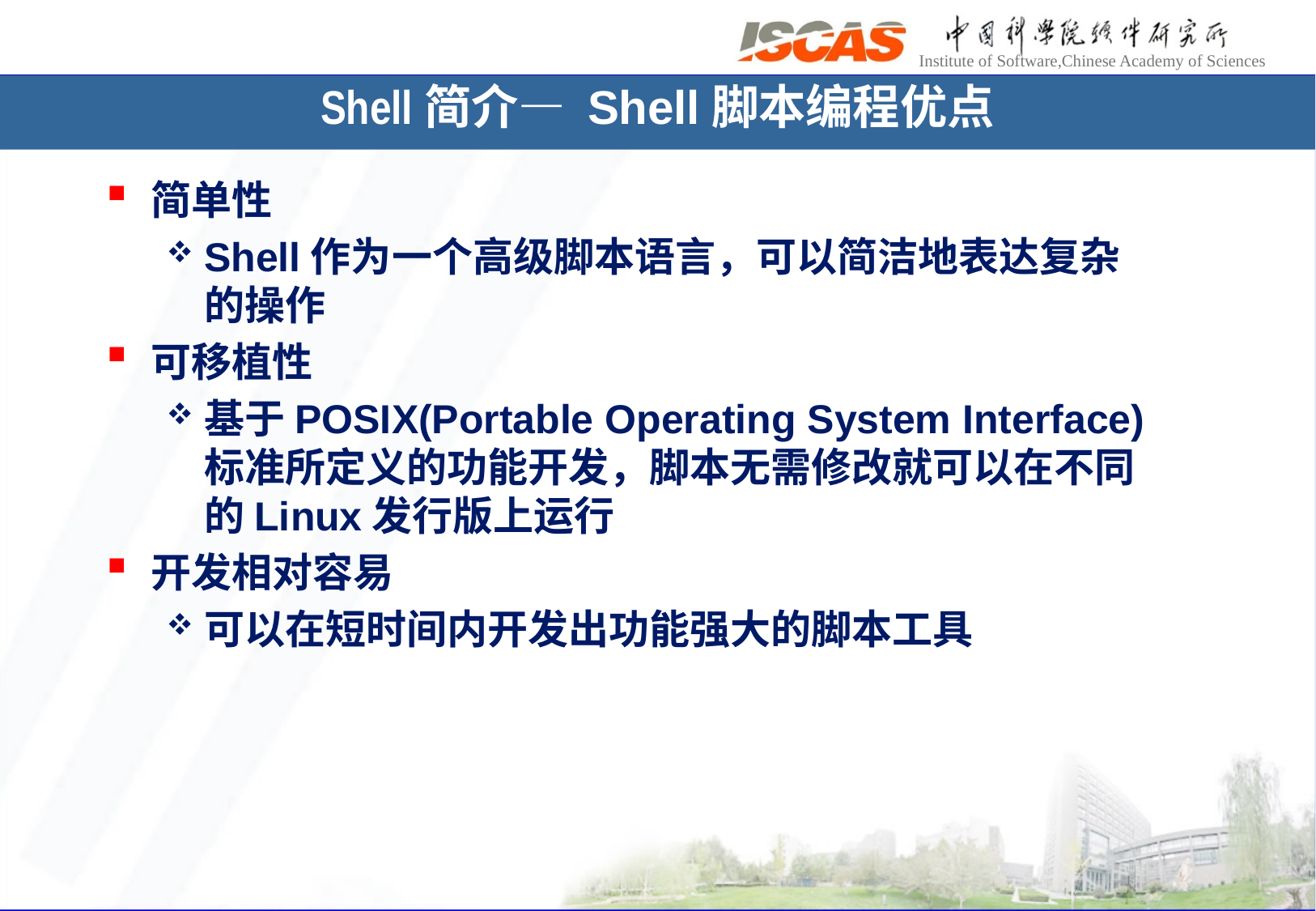

Shell简介— Shell脚本编程优点
简单性
Shell作为一个高级脚本语言，可以简洁地表达复杂的操作
可移植性
基于POSIX(Portable Operating System Interface)标准所定义的功能开发，脚本无需修改就可以在不同的Linux发行版上运行
开发相对容易
可以在短时间内开发出功能强大的脚本工具